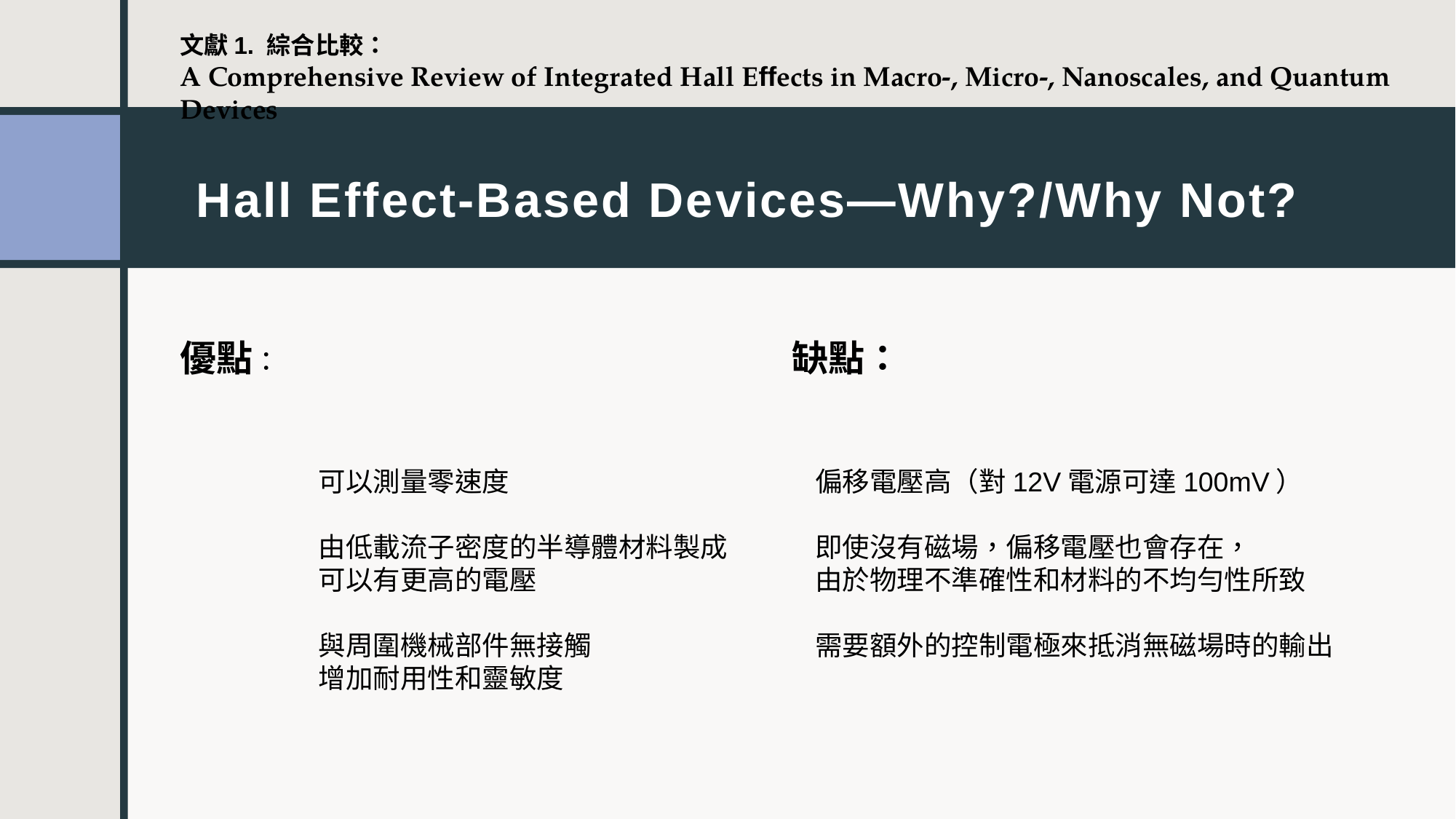

文獻1. 綜合比較：
A Comprehensive Review of Integrated Hall Effects in Macro-, Micro-, Nanoscales, and Quantum Devices

Hall Effect-Based Devices—Why?/Why Not?

優點：
缺點：

可以測量零速度

由低載流子密度的半導體材料製成
可以有更高的電壓

與周圍機械部件無接觸
增加耐用性和靈敏度

偏移電壓高（對12V電源可達100mV）

即使沒有磁場，偏移電壓也會存在，
由於物理不準確性和材料的不均勻性所致

需要額外的控制電極來抵消無磁場時的輸出